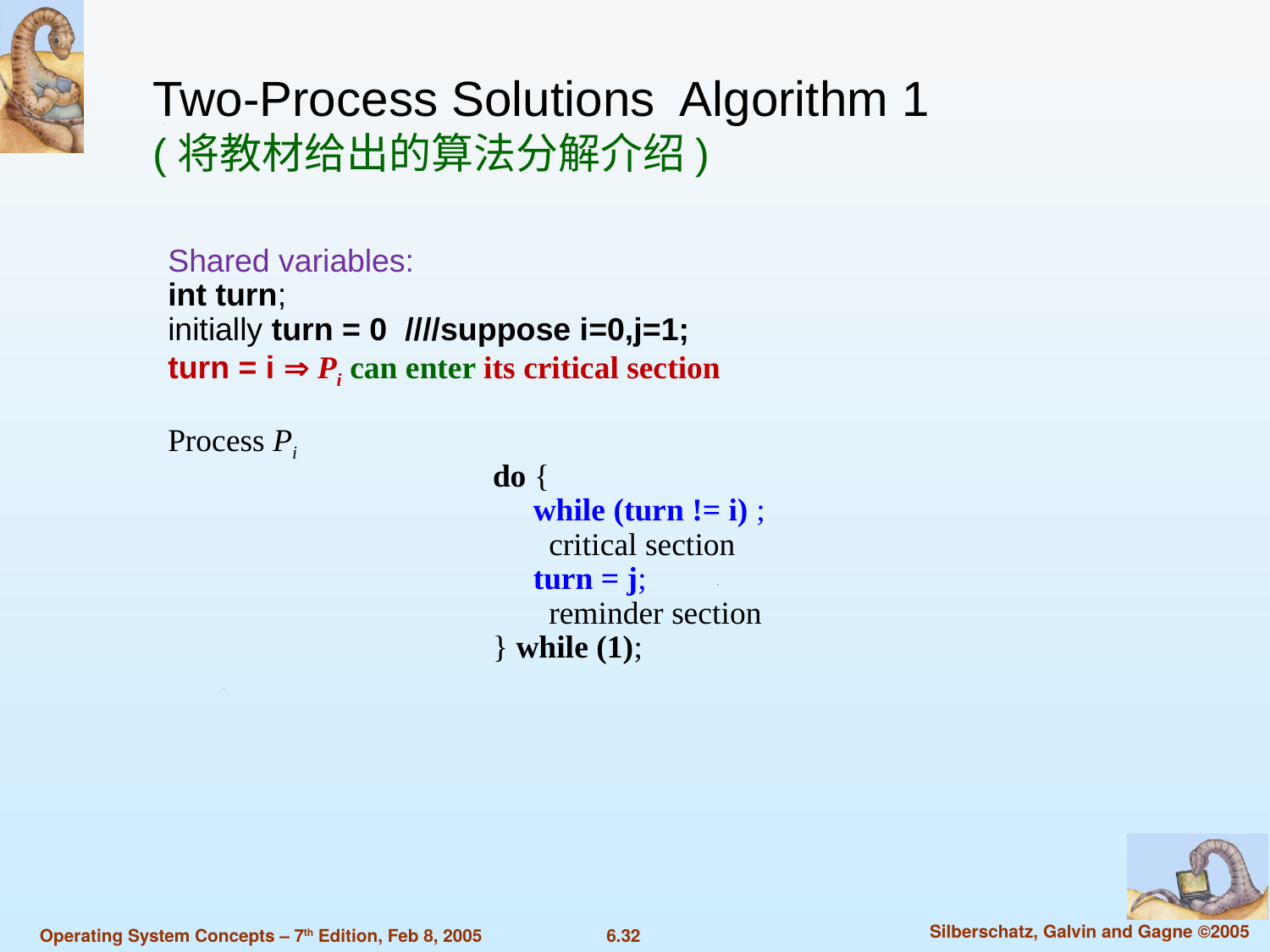

Two-Process Solutions  Algorithm 1
(将教材给出的算法分解介绍)
Shared variables:
int turn;
initially turn = 0  ////suppose i=0,j=1;
turn = i ⇒ Pi can enter its critical section

Process Pi
		do {
			while (turn != i) ;
				critical section
			turn = j;
				reminder section
		} while (1);